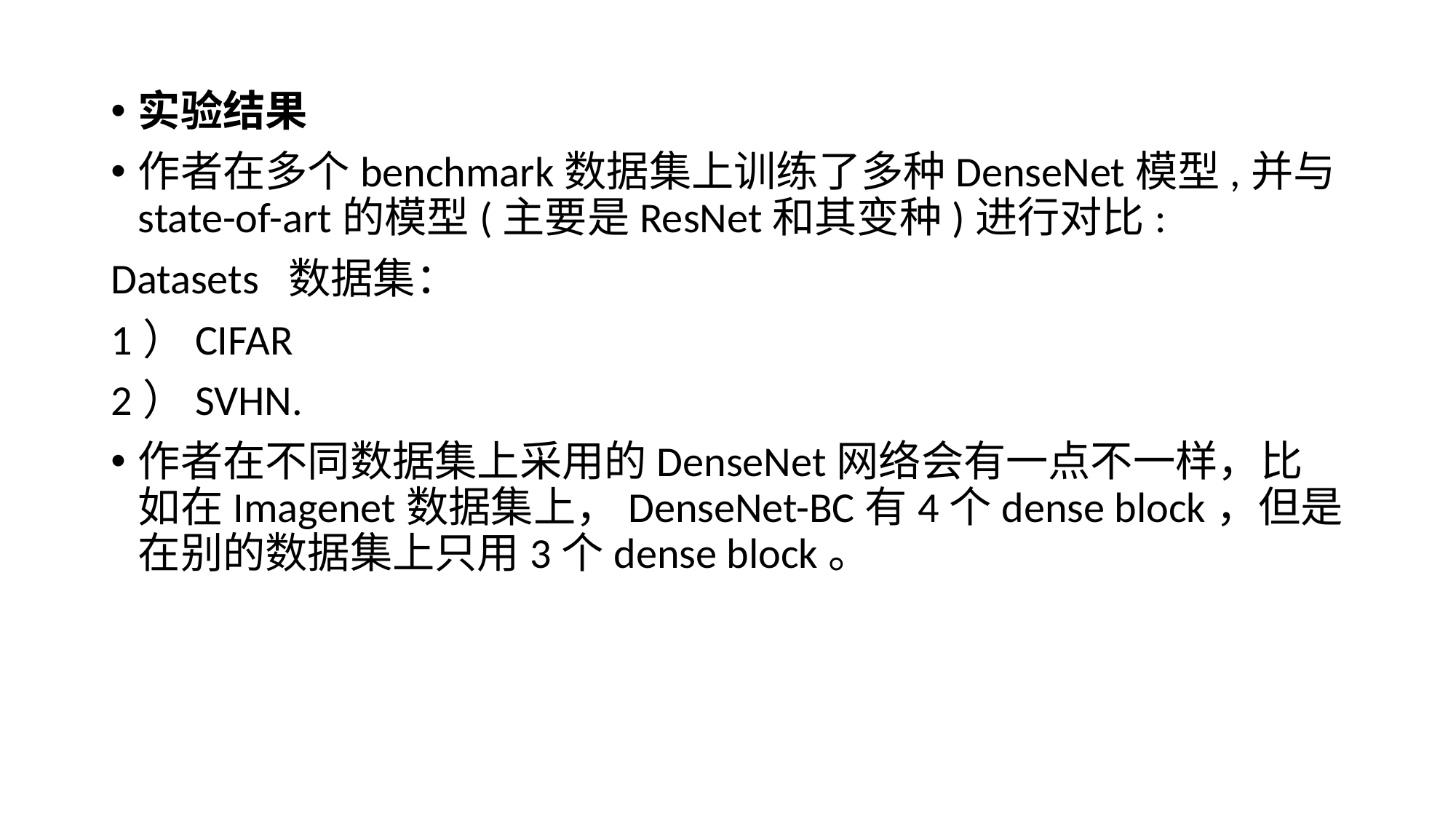

实验结果
作者在多个benchmark数据集上训练了多种DenseNet模型,并与state-of-art的模型(主要是ResNet和其变种)进行对比:
Datasets  数据集：
1）CIFAR
2）SVHN.
作者在不同数据集上采用的DenseNet网络会有一点不一样，比如在Imagenet数据集上，DenseNet-BC有4个dense block，但是在别的数据集上只用3个dense block。